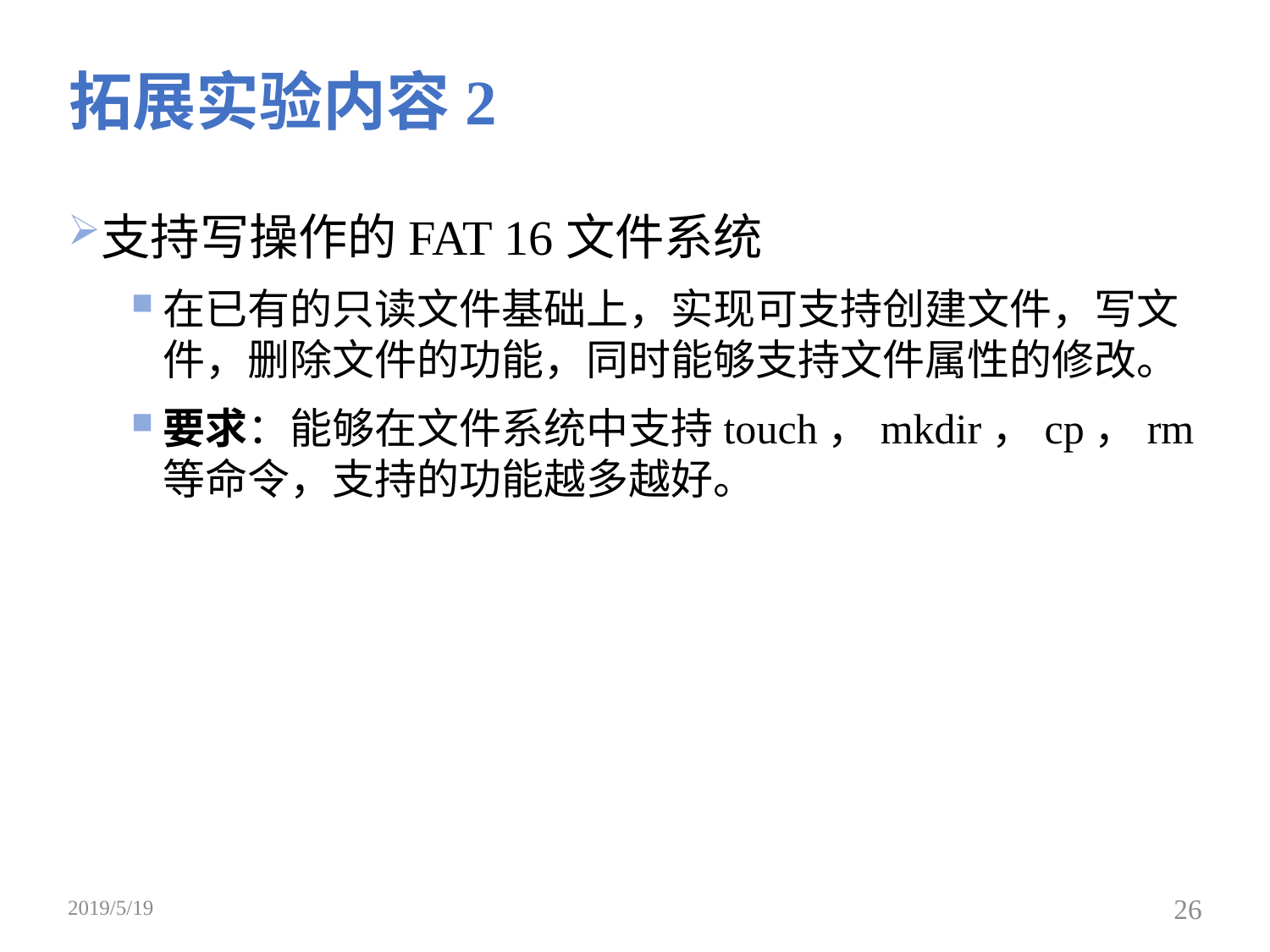

# 拓展实验内容2
支持写操作的FAT 16文件系统
在已有的只读文件基础上，实现可支持创建文件，写文件，删除文件的功能，同时能够支持文件属性的修改。
要求：能够在文件系统中支持touch，mkdir，cp，rm等命令，支持的功能越多越好。
2019/5/19
26